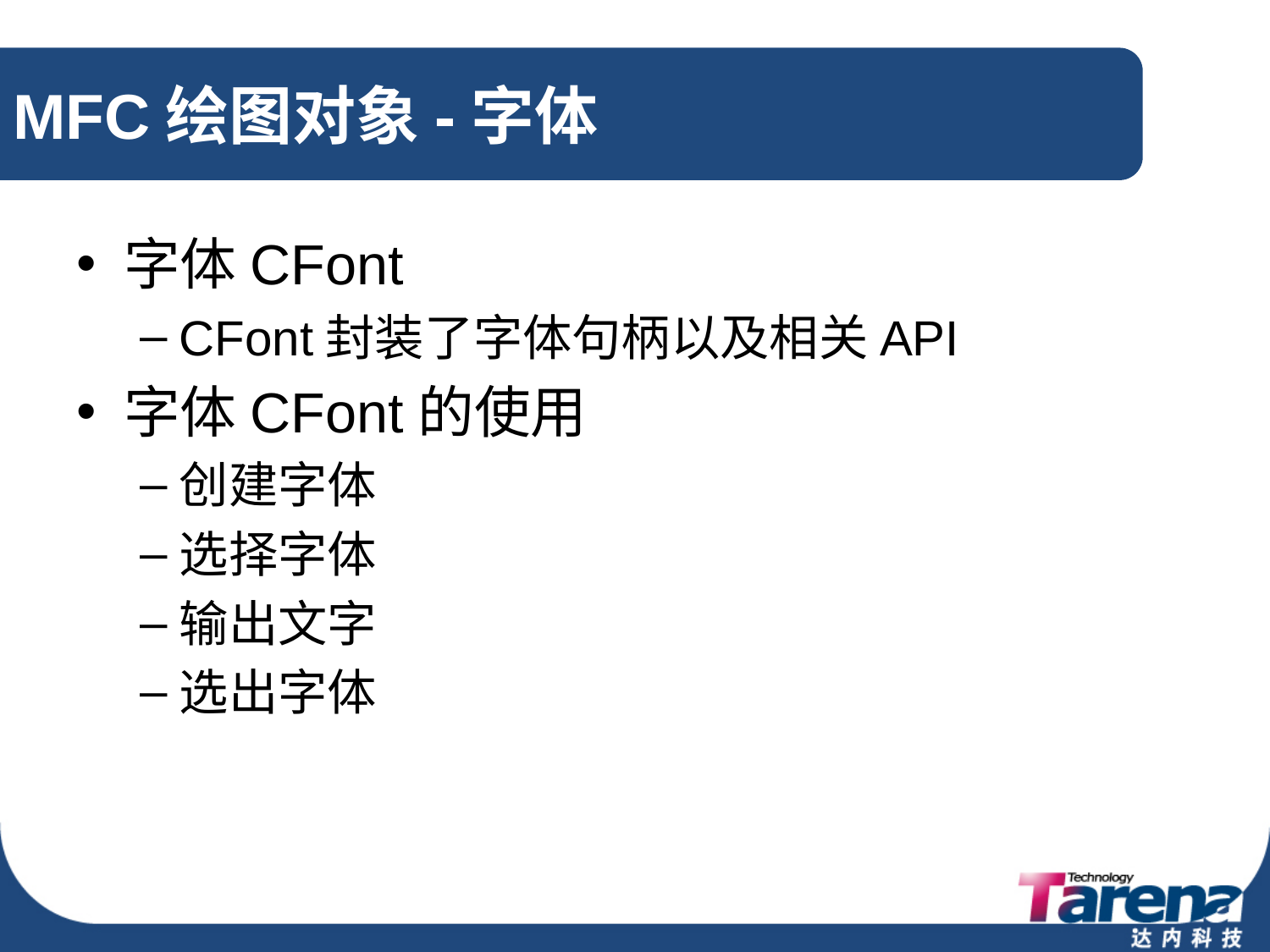

# MFC绘图对象-字体
字体CFont
CFont封装了字体句柄以及相关API
字体CFont的使用
创建字体
选择字体
输出文字
选出字体